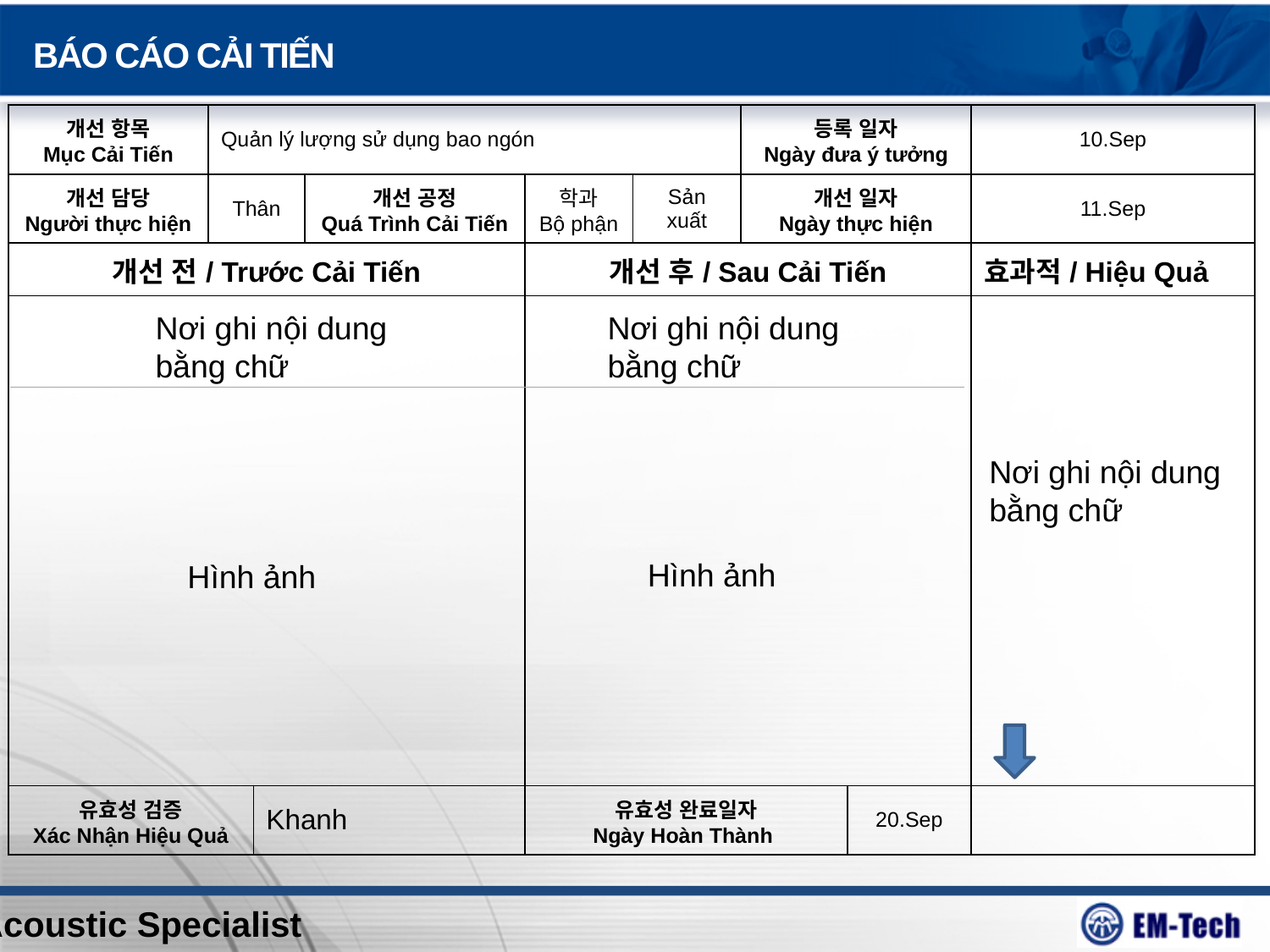

BÁO CÁO CẢI TIẾN
| 개선 항목 Mục Cải Tiến | Quản lý lượng sử dụng bao ngón |  |  |  |  | 등록 일자 Ngày đưa ý tưởng |  | 10.Sep |
| --- | --- | --- | --- | --- | --- | --- | --- | --- |
| 개선 담당 Người thực hiện | Thân |  | 개선 공정 Quá Trình Cải Tiến | 학과 Bộ phận | Sản xuất | 개선 일자 Ngày thực hiện |  | 11.Sep |
| 개선 전/ Trước Cải Tiến |  |  |  | 개선 후/ Sau Cải Tiến |  |  |  | 효과적/ Hiệu Quả |
|  |  |  |  |  |  |  |  |  |
| 유효성 검증 Xác Nhận Hiệu Quả |  | Khanh |  | 유효성 완료일자 Ngày Hoàn Thành |  |  | 20.Sep |  |
Nơi ghi nội dung bằng chữ
Nơi ghi nội dung bằng chữ
Nơi ghi nội dung bằng chữ
Hình ảnh
Hình ảnh